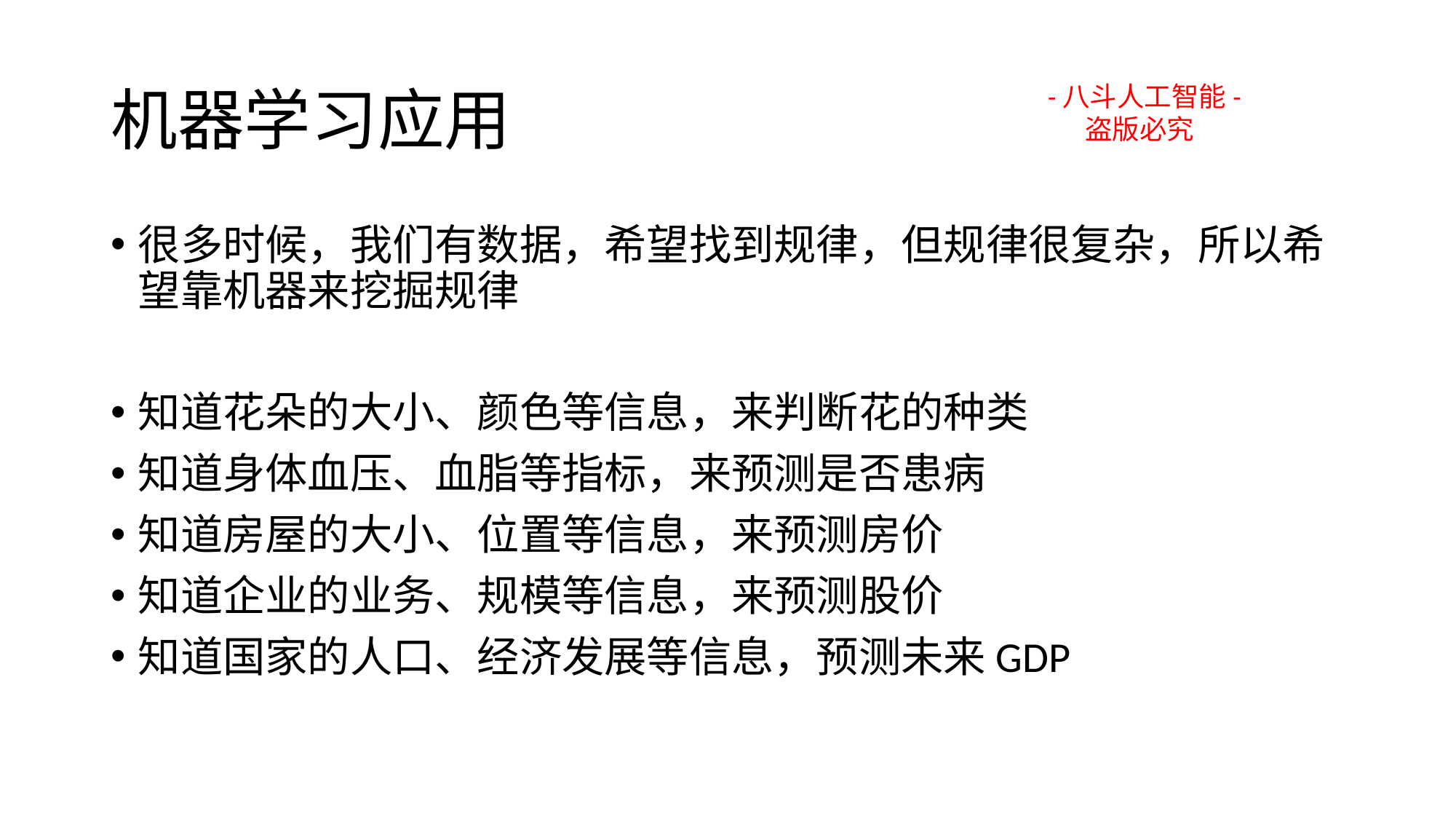

# 机器学习应用
-八斗人工智能-
     盗版必究
很多时候，我们有数据，希望找到规律，但规律很复杂，所以希望靠机器来挖掘规律

知道花朵的大小、颜色等信息，来判断花的种类
知道身体血压、血脂等指标，来预测是否患病
知道房屋的大小、位置等信息，来预测房价
知道企业的业务、规模等信息，来预测股价
知道国家的人口、经济发展等信息，预测未来GDP